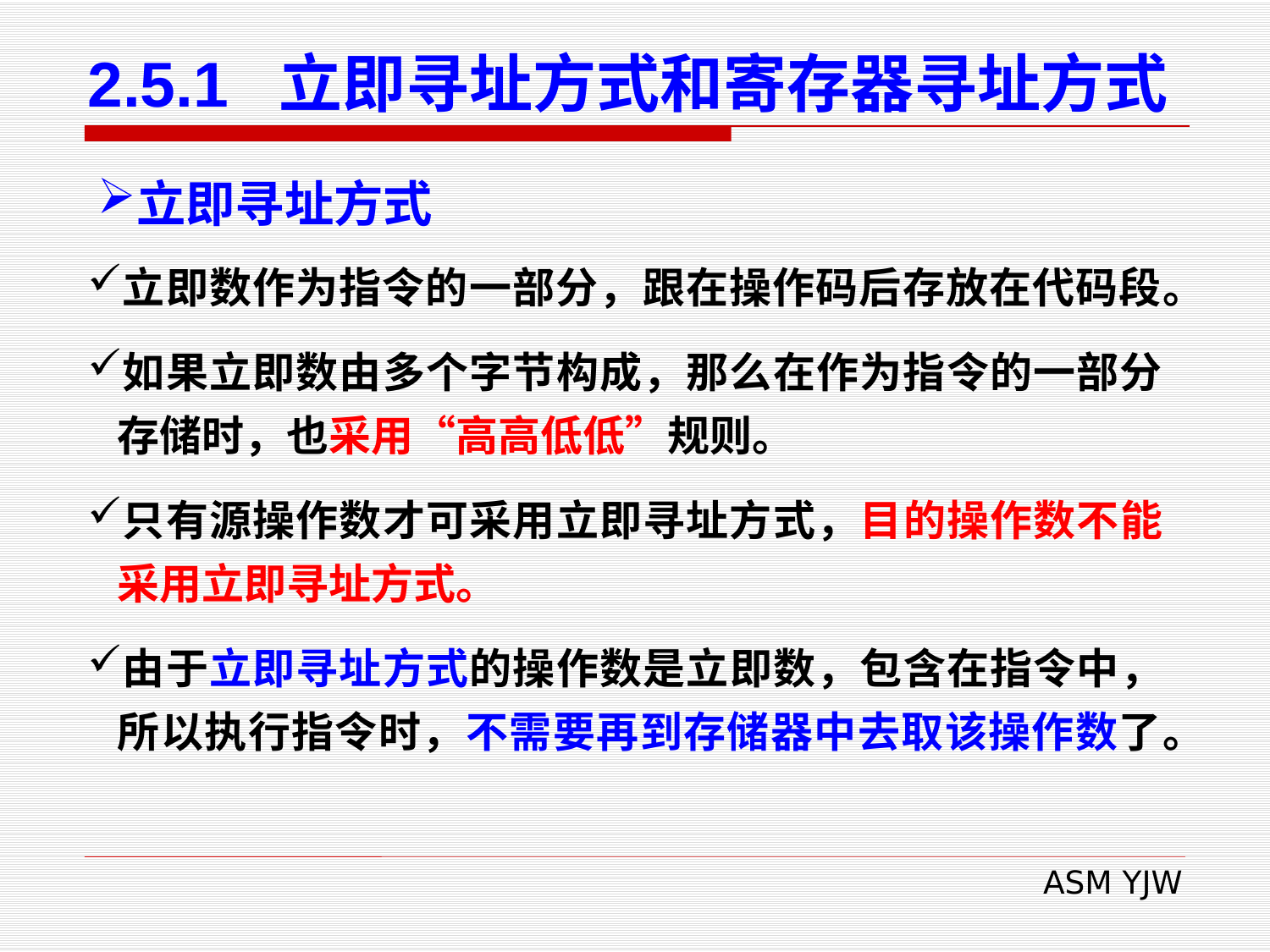

# 2.5.1  立即寻址方式和寄存器寻址方式
立即寻址方式
立即数作为指令的一部分，跟在操作码后存放在代码段。
如果立即数由多个字节构成，那么在作为指令的一部分存储时，也采用“高高低低”规则。
只有源操作数才可采用立即寻址方式，目的操作数不能采用立即寻址方式。
由于立即寻址方式的操作数是立即数，包含在指令中，所以执行指令时，不需要再到存储器中去取该操作数了。